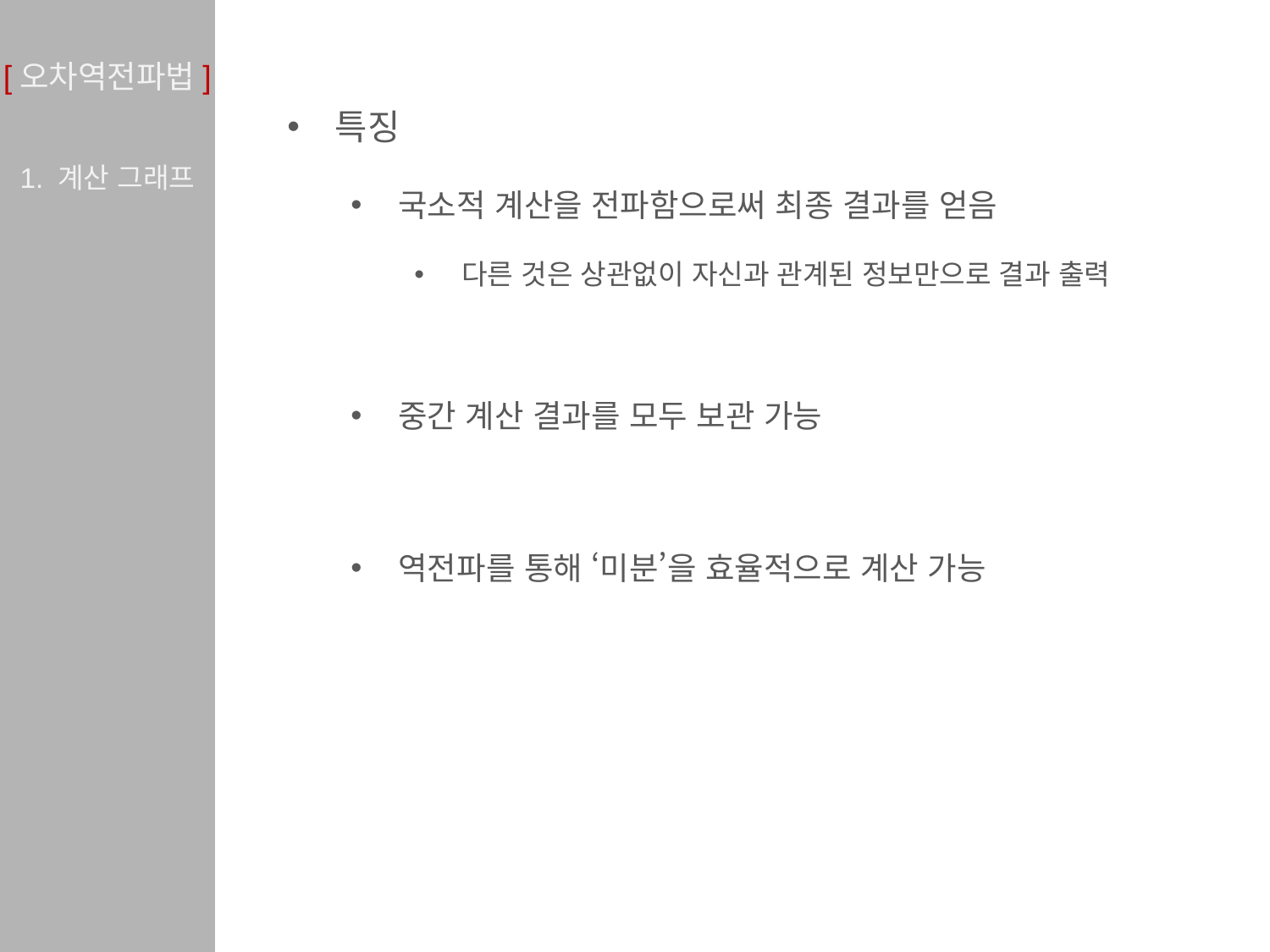

# [오차역전파법]
특징
국소적 계산을 전파함으로써 최종 결과를 얻음
다른 것은 상관없이 자신과 관계된 정보만으로 결과 출력

중간 계산 결과를 모두 보관 가능

역전파를 통해 ‘미분’을 효율적으로 계산 가능
1. 계산 그래프